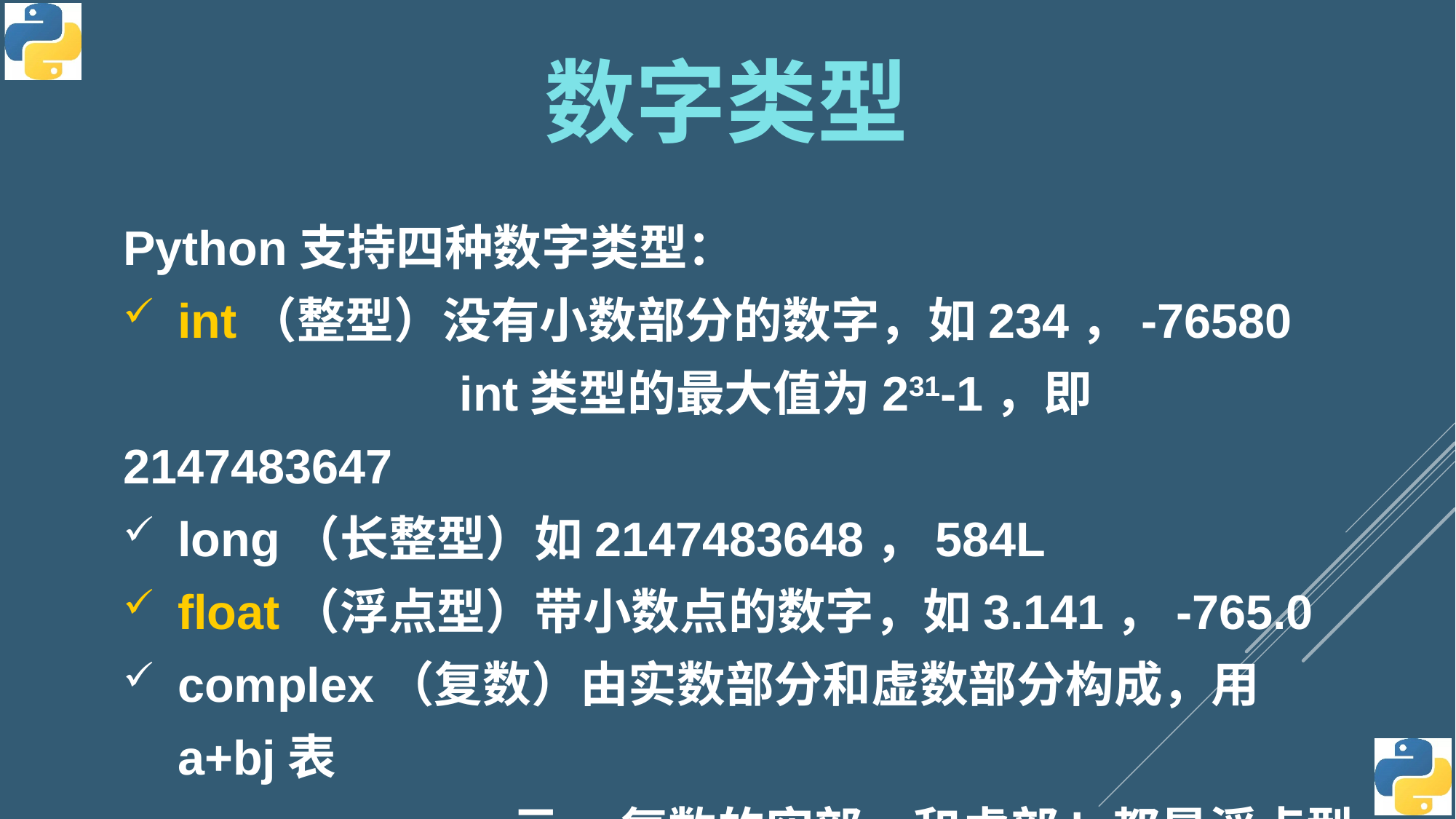

数字类型
Python支持四种数字类型：
int（整型）没有小数部分的数字，如234，-76580
                         int类型的最大值为231-1，即2147483647
long（长整型）如2147483648，584L
float（浮点型）带小数点的数字，如3.141，-765.0
complex（复数）由实数部分和虚数部分构成，用a+bj表
                                  示， 复数的实部a和虚部b都是浮点型，
                                  如12+0.3j